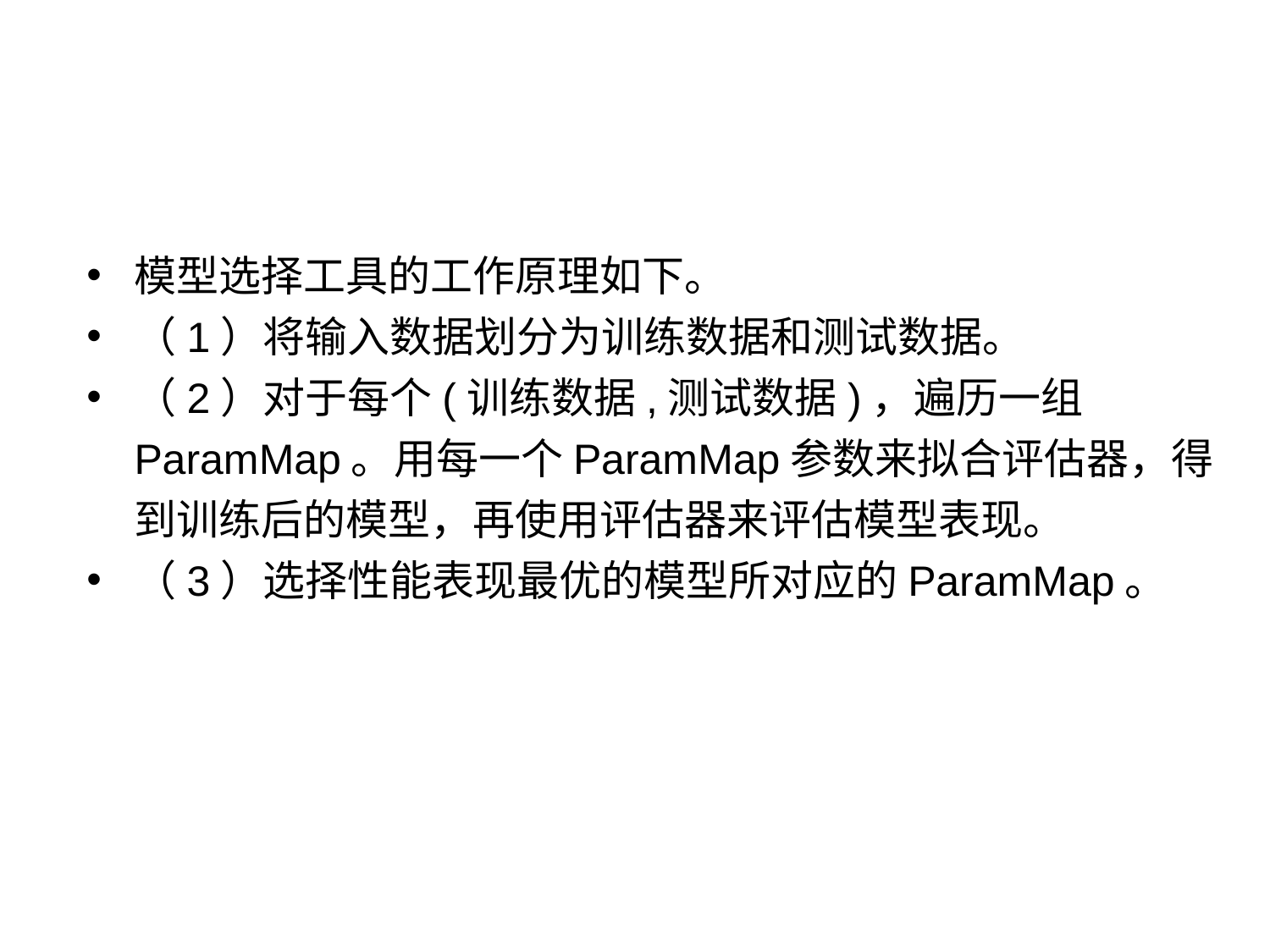

9.11.1 模型选择工具
模型选择工具的工作原理如下。
（1）将输入数据划分为训练数据和测试数据。
（2）对于每个(训练数据,测试数据)，遍历一组ParamMap。用每一个ParamMap参数来拟合评估器，得到训练后的模型，再使用评估器来评估模型表现。
（3）选择性能表现最优的模型所对应的ParamMap。